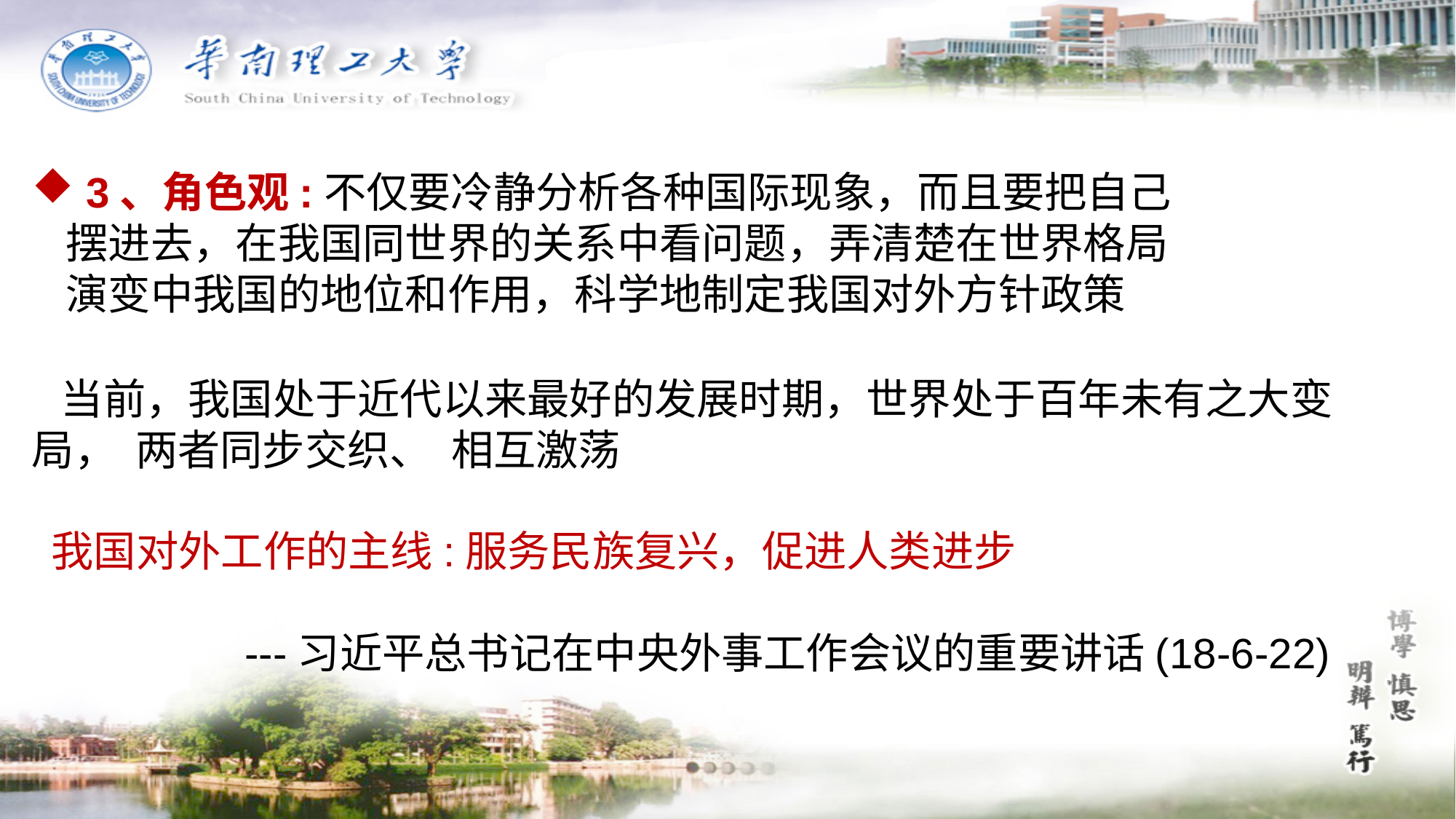

3、角色观:不仅要冷静分析各种国际现象，而且要把自己摆进去，在我国同世界的关系中看问题，弄清楚在世界格局演变中我国的地位和作用，科学地制定我国对外方针政策

  当前，我国处于近代以来最好的发展时期，世界处于百年未有之大变局，  两者同步交织、  相互激荡

 我国对外工作的主线:服务民族复兴，促进人类进步

                  ---习近平总书记在中央外事工作会议的重要讲话(18-6-22)